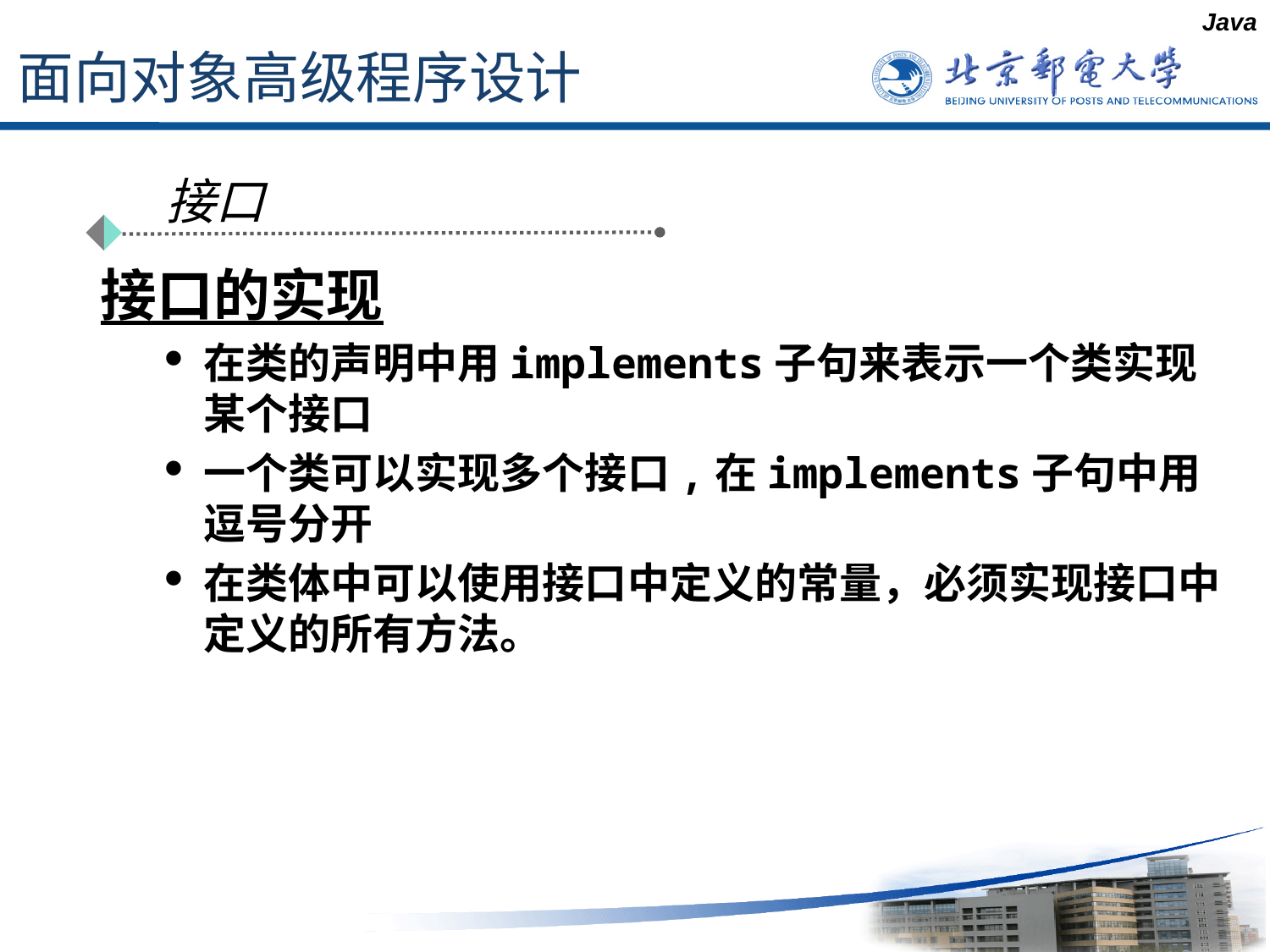

Java
# 面向对象高级程序设计

接口

接口的实现
在类的声明中用implements子句来表示一个类实现某个接口
一个类可以实现多个接口,在implements子句中用逗号分开
在类体中可以使用接口中定义的常量，必须实现接口中定义的所有方法。